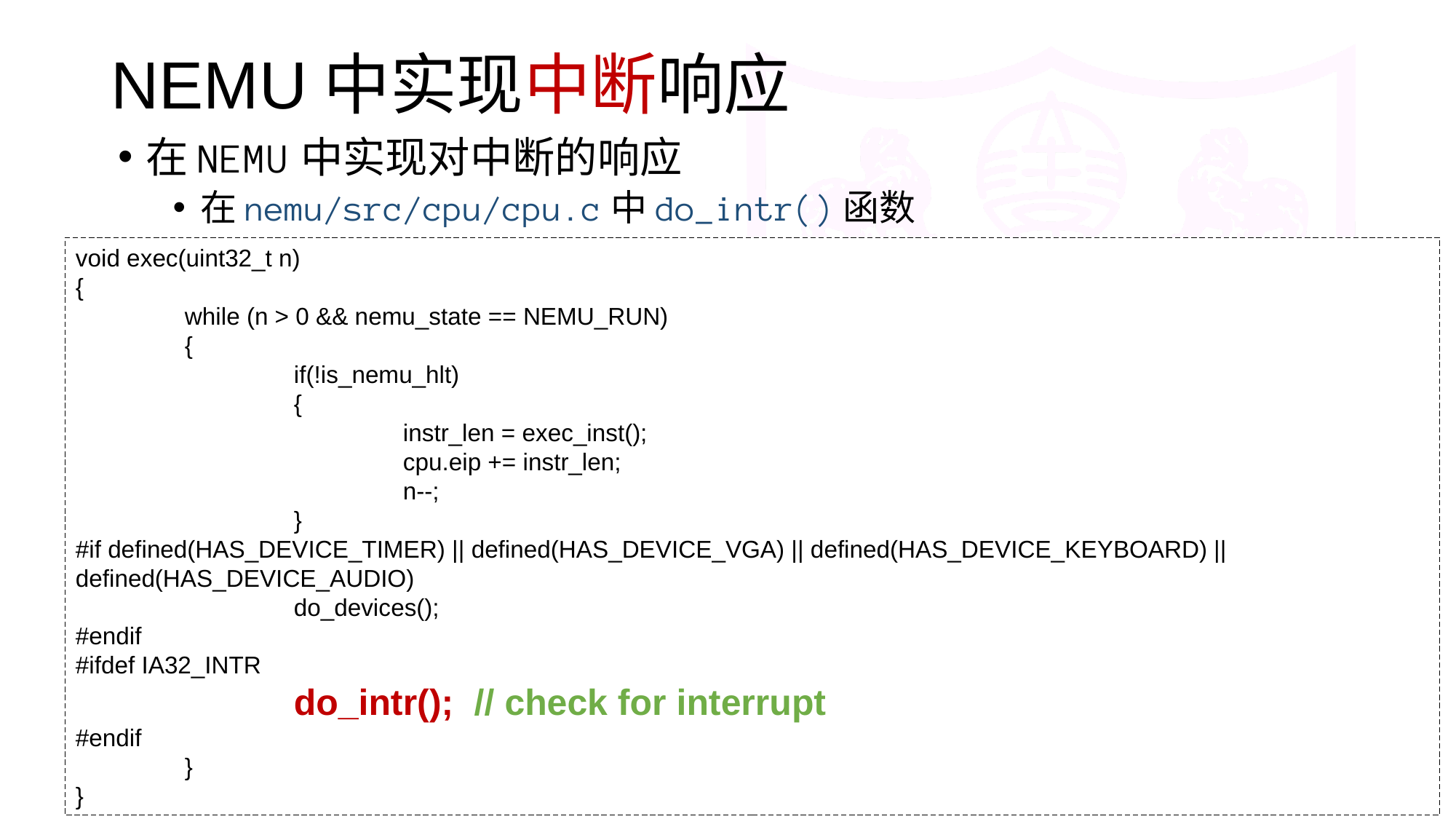

# NEMU中实现中断响应
在NEMU中实现对中断的响应
在nemu/src/cpu/cpu.c中do_intr()函数
void exec(uint32_t n)
{
	while (n > 0 && nemu_state == NEMU_RUN)
	{
		if(!is_nemu_hlt)
		{
			instr_len = exec_inst();
			cpu.eip += instr_len;
			n--;
		}
#if defined(HAS_DEVICE_TIMER) || defined(HAS_DEVICE_VGA) || defined(HAS_DEVICE_KEYBOARD) || defined(HAS_DEVICE_AUDIO)
		do_devices();
#endif
#ifdef IA32_INTR
		do_intr();  // check for interrupt
#endif
	}
}
2020/12/24
南京大学 - 计算机系统基础 - PA
13